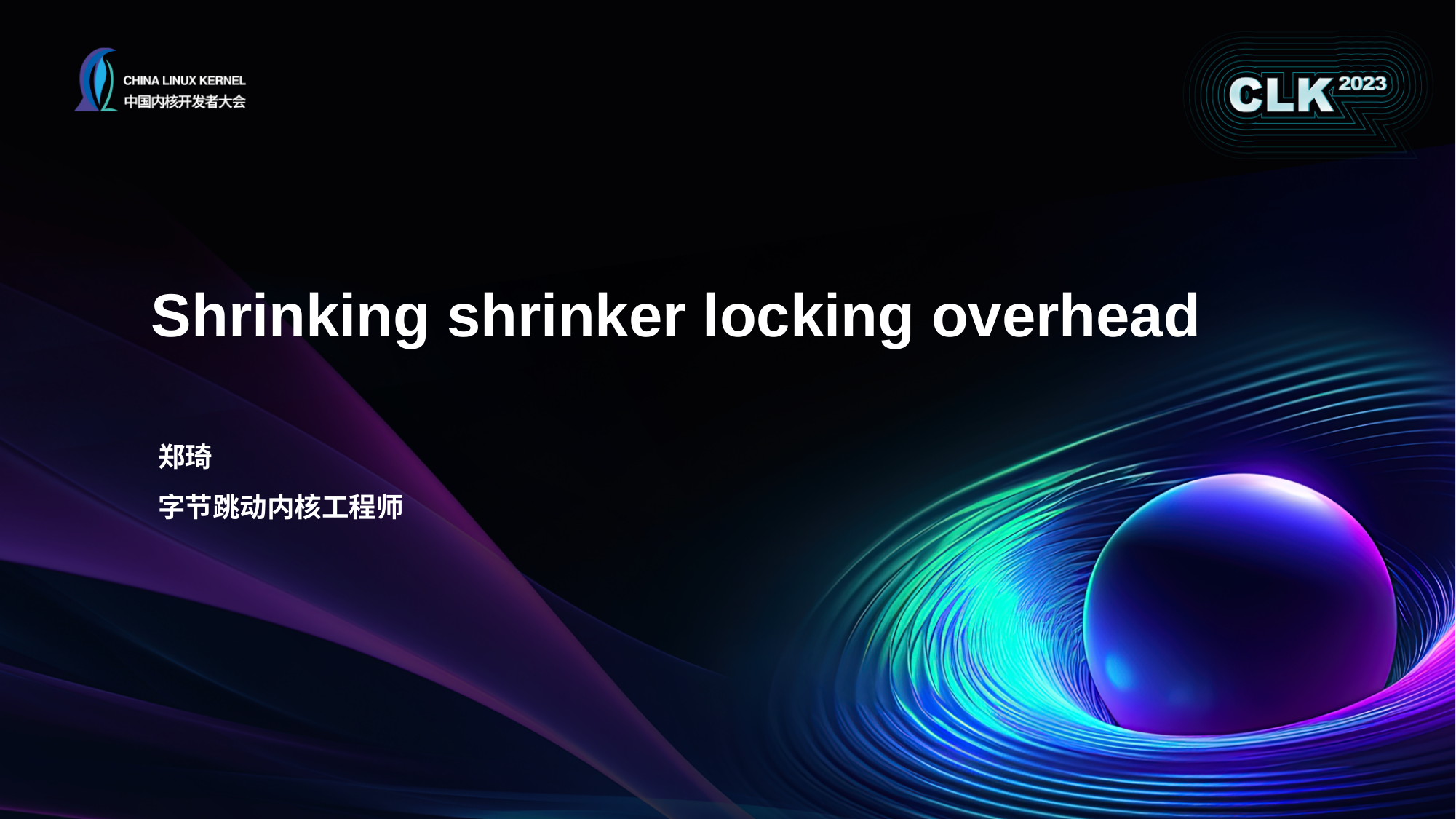

# Shrinking shrinker locking overhead
郑琦
字节跳动内核工程师